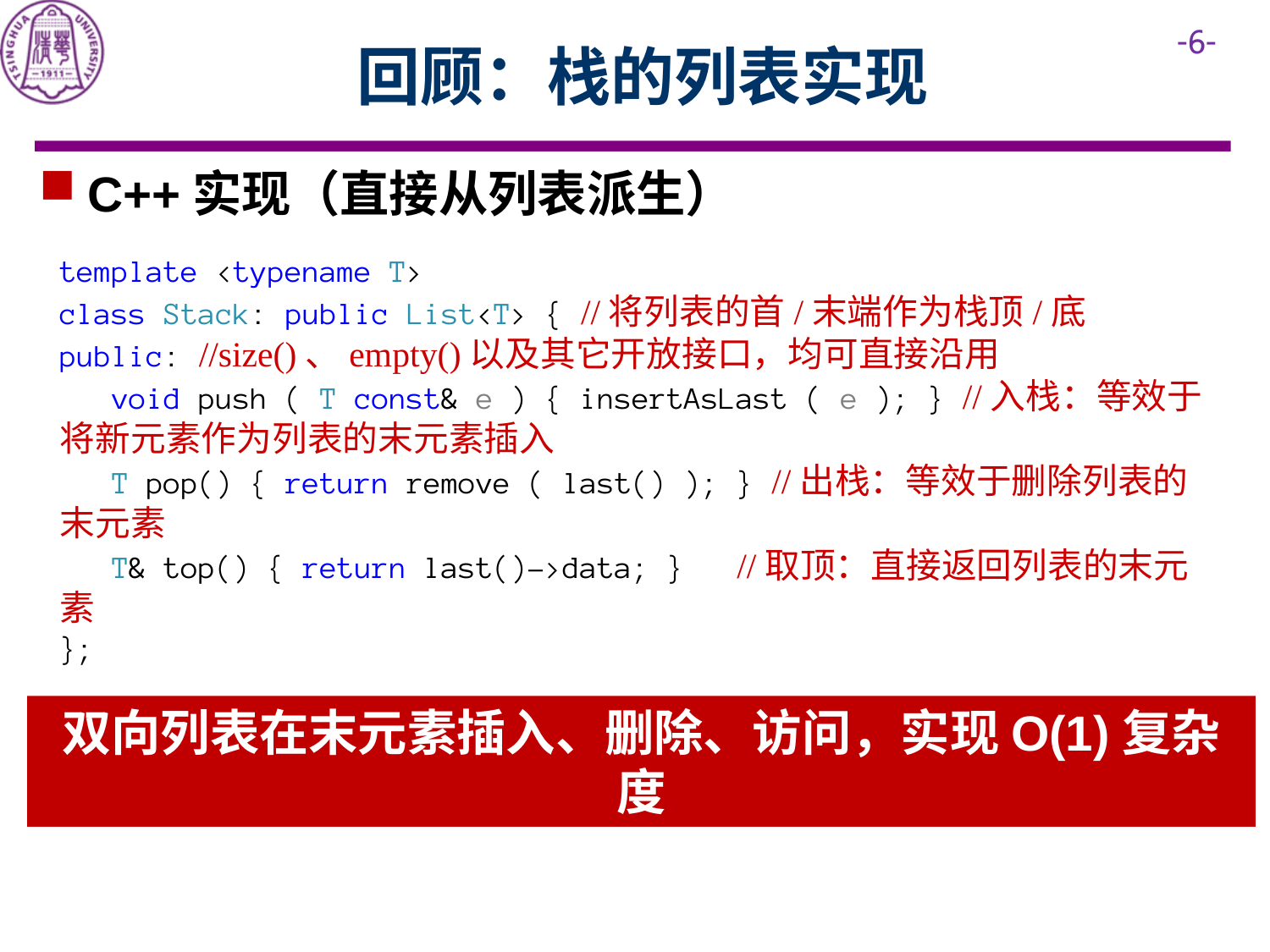

# 回顾：栈的列表实现
C++实现（直接从列表派生）
template <typename T>
class Stack: public List<T> { //将列表的首/末端作为栈顶/底
public: //size()、empty()以及其它开放接口，均可直接沿用
   void push ( T const& e ) { insertAsLast ( e ); } //入栈：等效于将新元素作为列表的末元素插入
   T pop() { return remove ( last() ); } //出栈：等效于删除列表的末元素
   T& top() { return last()->data; }   //取顶：直接返回列表的末元素
};
双向列表在末元素插入、删除、访问，实现O(1)复杂度